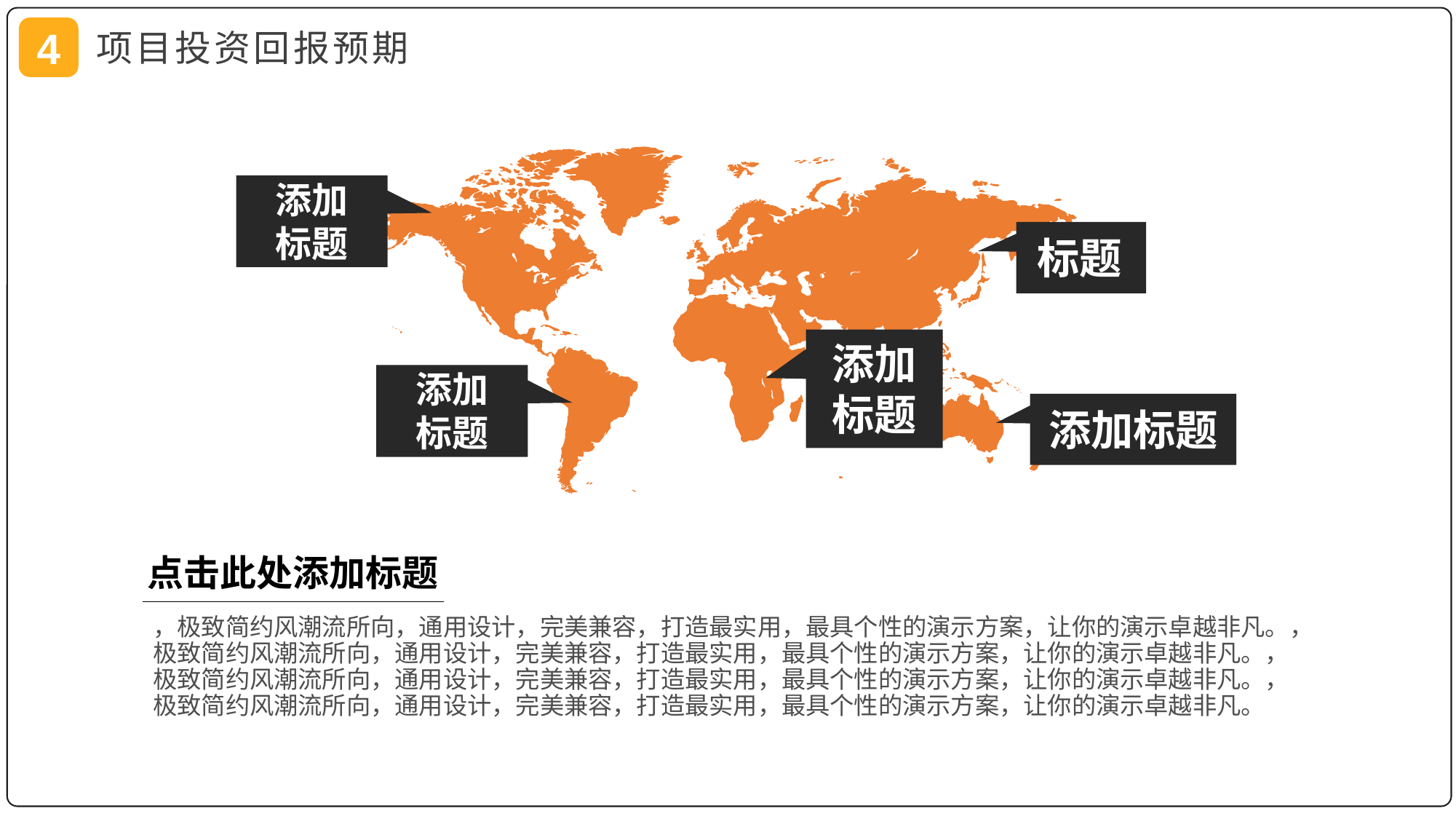

4
项目投资回报预期

添加
标题

标题

添加
标题
添加
标题

添加标题
点击此处添加标题
，极致简约风潮流所向，通用设计，完美兼容，打造最实用，最具个性的演示方案，让你的演示卓越非凡。，极致简约风潮流所向，通用设计，完美兼容，打造最实用，最具个性的演示方案，让你的演示卓越非凡。，极致简约风潮流所向，通用设计，完美兼容，打造最实用，最具个性的演示方案，让你的演示卓越非凡。，极致简约风潮流所向，通用设计，完美兼容，打造最实用，最具个性的演示方案，让你的演示卓越非凡。